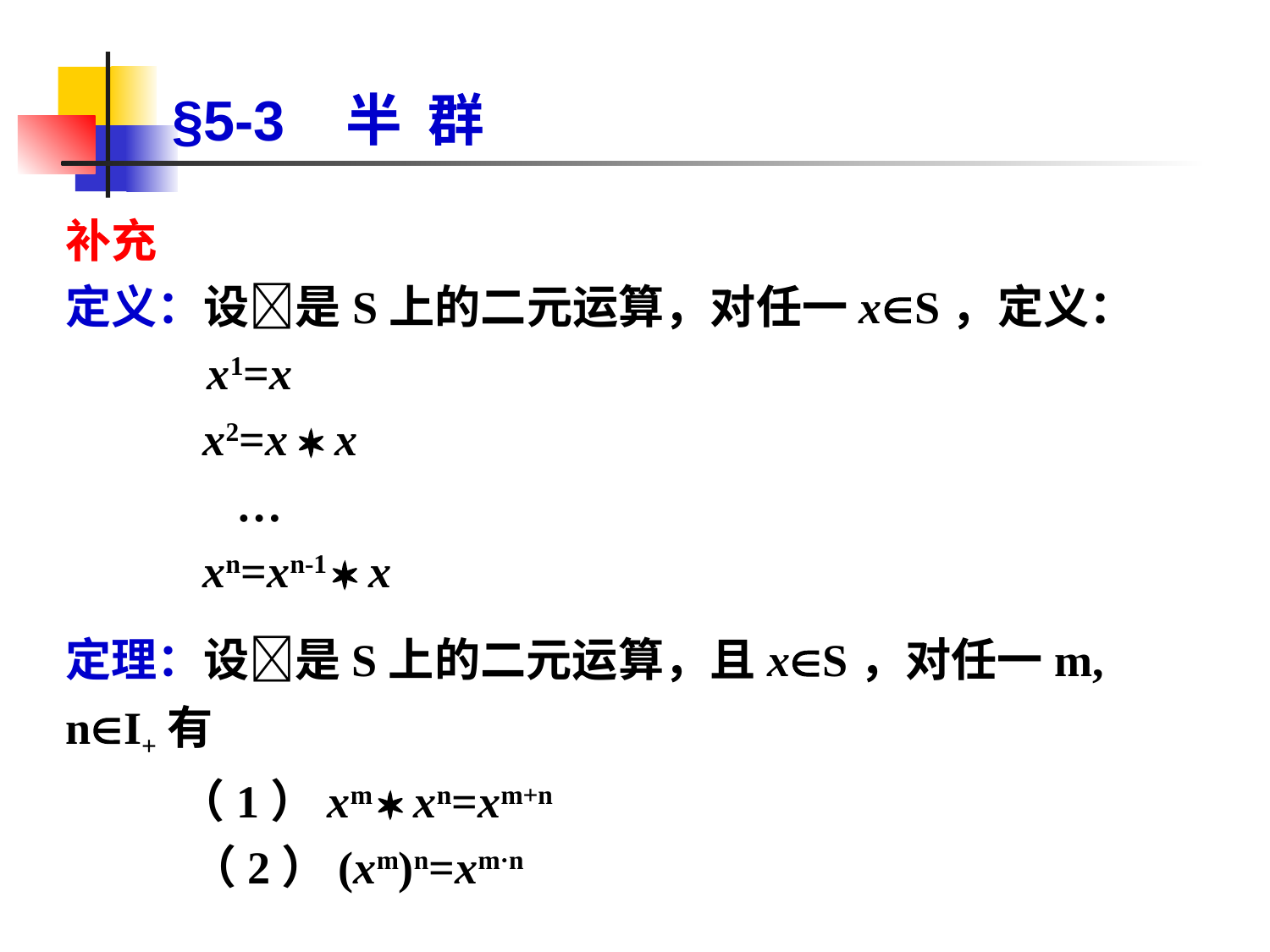

# §5-3   半  群
补充
定义：设∗是S上的二元运算，对任一x∈S，定义：
        x1=x
            x2=x ∗ x
               …
            xn=xn-1 ∗ x
定理：设∗是S上的二元运算，且x∈S，对任一m, n∈I+有
           （1）xm ∗ xn=xm+n
           （2）(xm)n=xm·n
7